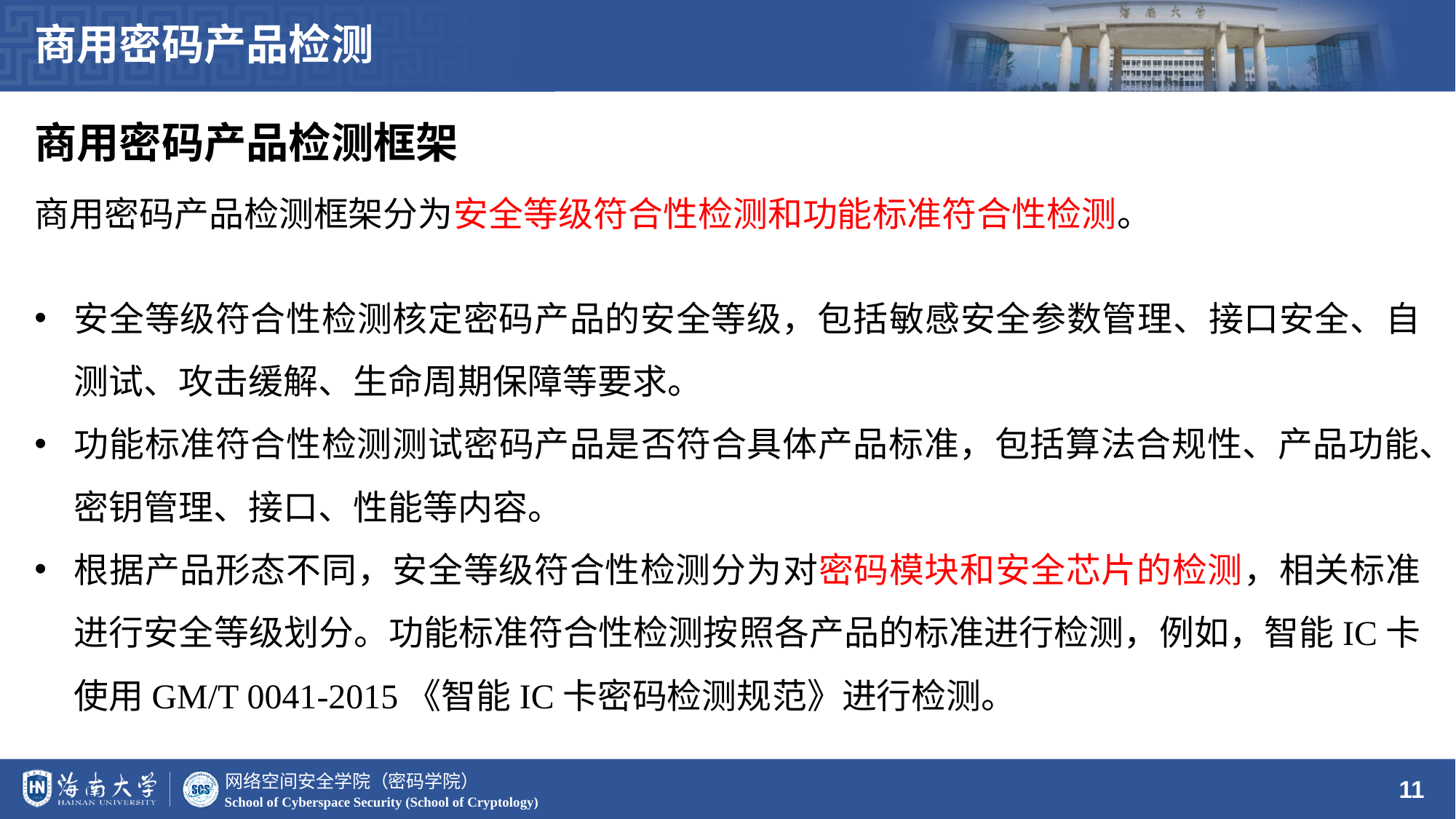

商用密码产品检测
商用密码产品检测框架
商用密码产品检测框架分为安全等级符合性检测和功能标准符合性检测。

安全等级符合性检测核定密码产品的安全等级，包括敏感安全参数管理、接口安全、自测试、攻击缓解、生命周期保障等要求。
功能标准符合性检测测试密码产品是否符合具体产品标准，包括算法合规性、产品功能、密钥管理、接口、性能等内容。
根据产品形态不同，安全等级符合性检测分为对密码模块和安全芯片的检测，相关标准进行安全等级划分。功能标准符合性检测按照各产品的标准进行检测，例如，智能IC卡使用GM/T 0041-2015《智能IC卡密码检测规范》进行检测。
11